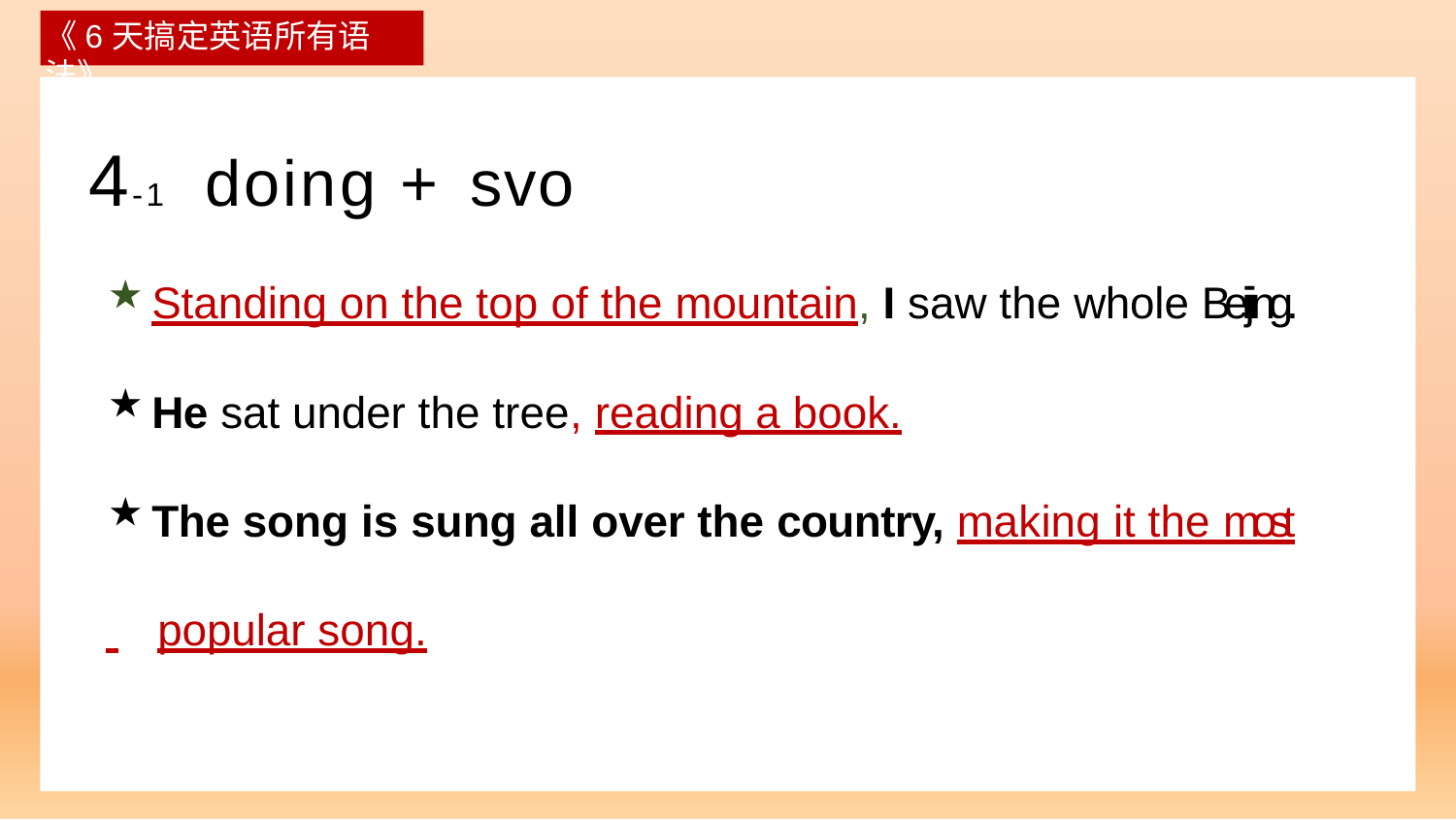

《6天搞定英语所有语法》
# 4-1	doing + svo
Standing on the top of the mountain, I saw the whole Beijing.

He sat under the tree, reading a book.

The song is sung all over the country, making it the most

 	popular song.